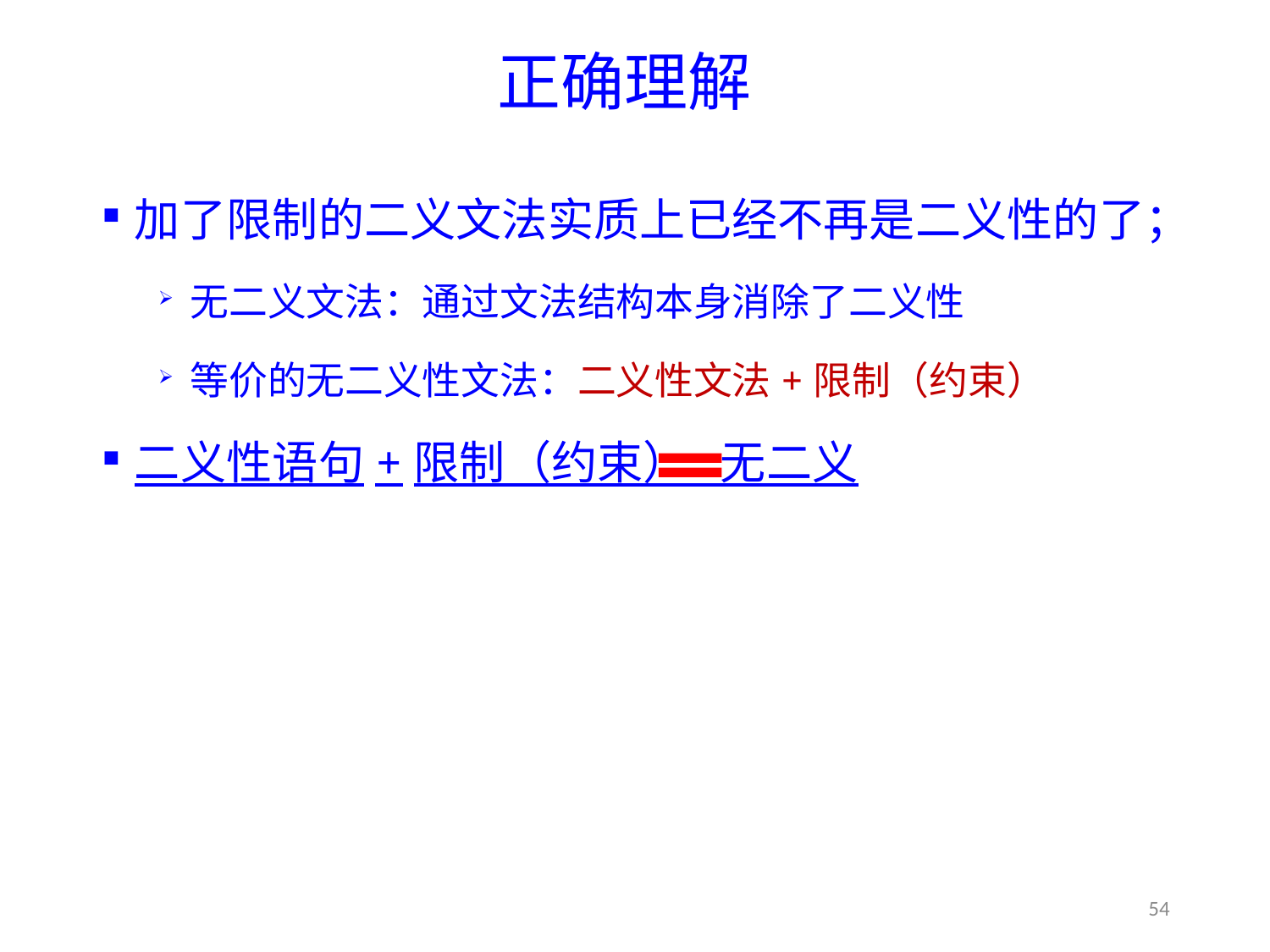

# 正确理解
加了限制的二义文法实质上已经不再是二义性的了；
无二义文法：通过文法结构本身消除了二义性
等价的无二义性文法：二义性文法+限制（约束）
二义性语句+限制（约束）   无二义

54